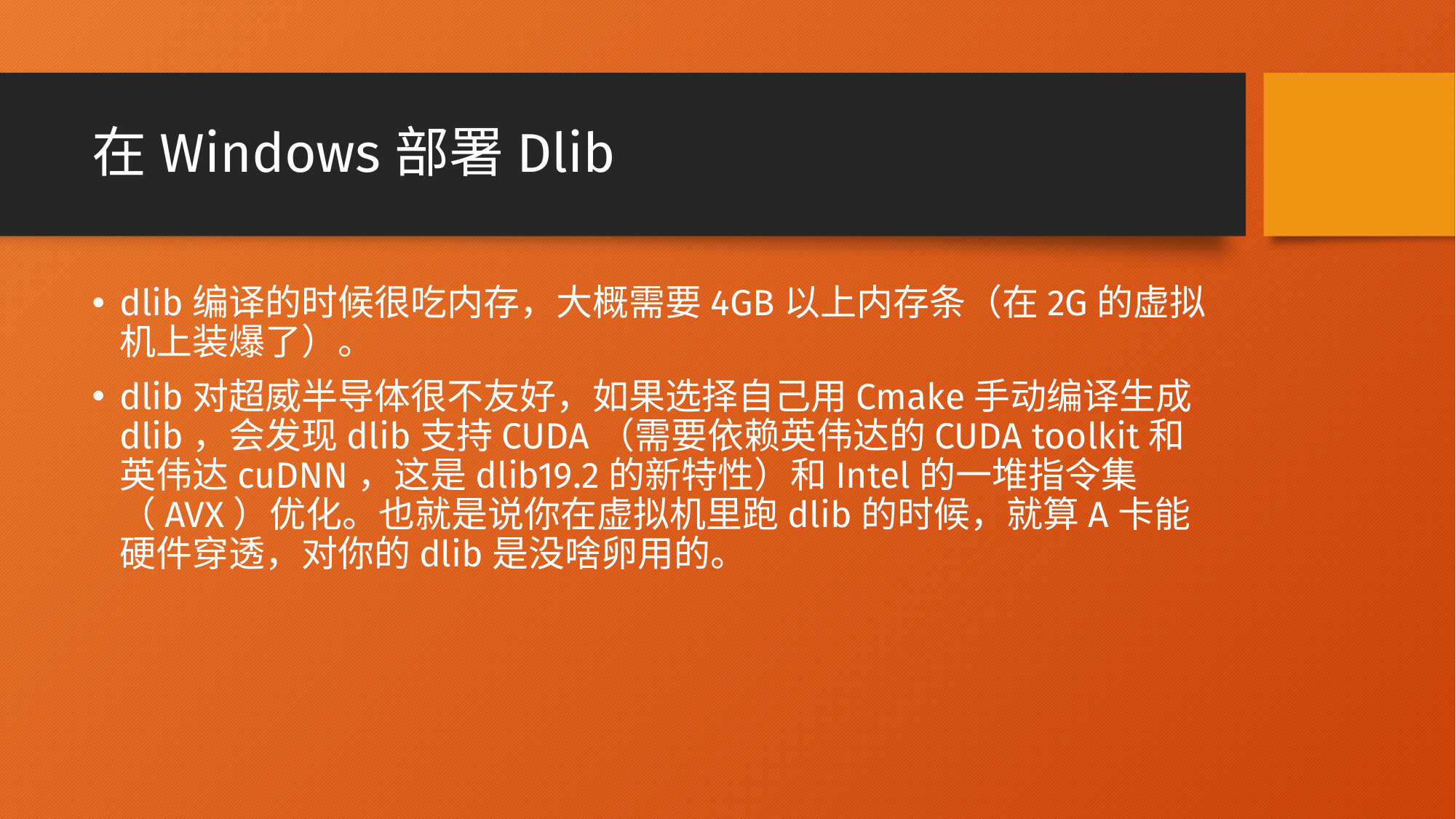

# 在Windows部署Dlib
dlib编译的时候很吃内存，大概需要4GB以上内存条（在2G的虚拟机上装爆了）。
dlib对超威半导体很不友好，如果选择自己用Cmake手动编译生成dlib，会发现dlib支持CUDA（需要依赖英伟达的CUDA toolkit和英伟达cuDNN，这是dlib19.2的新特性）和Intel的一堆指令集（AVX）优化。也就是说你在虚拟机里跑dlib的时候，就算A卡能硬件穿透，对你的dlib是没啥卵用的。